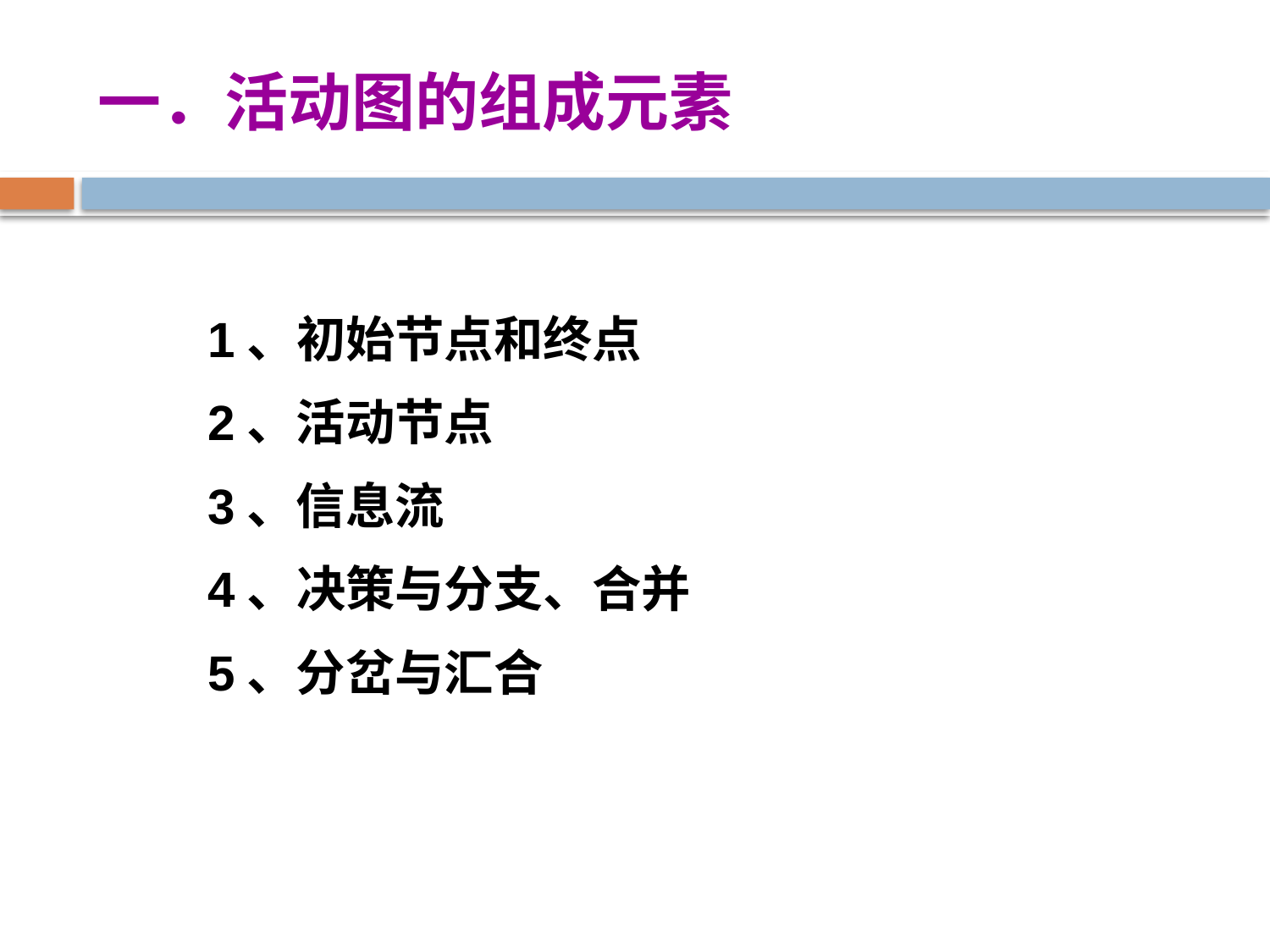

# 一．活动图的组成元素
71

        1、初始节点和终点
        2、活动节点
        3、信息流
        4、决策与分支、合并
        5、分岔与汇合